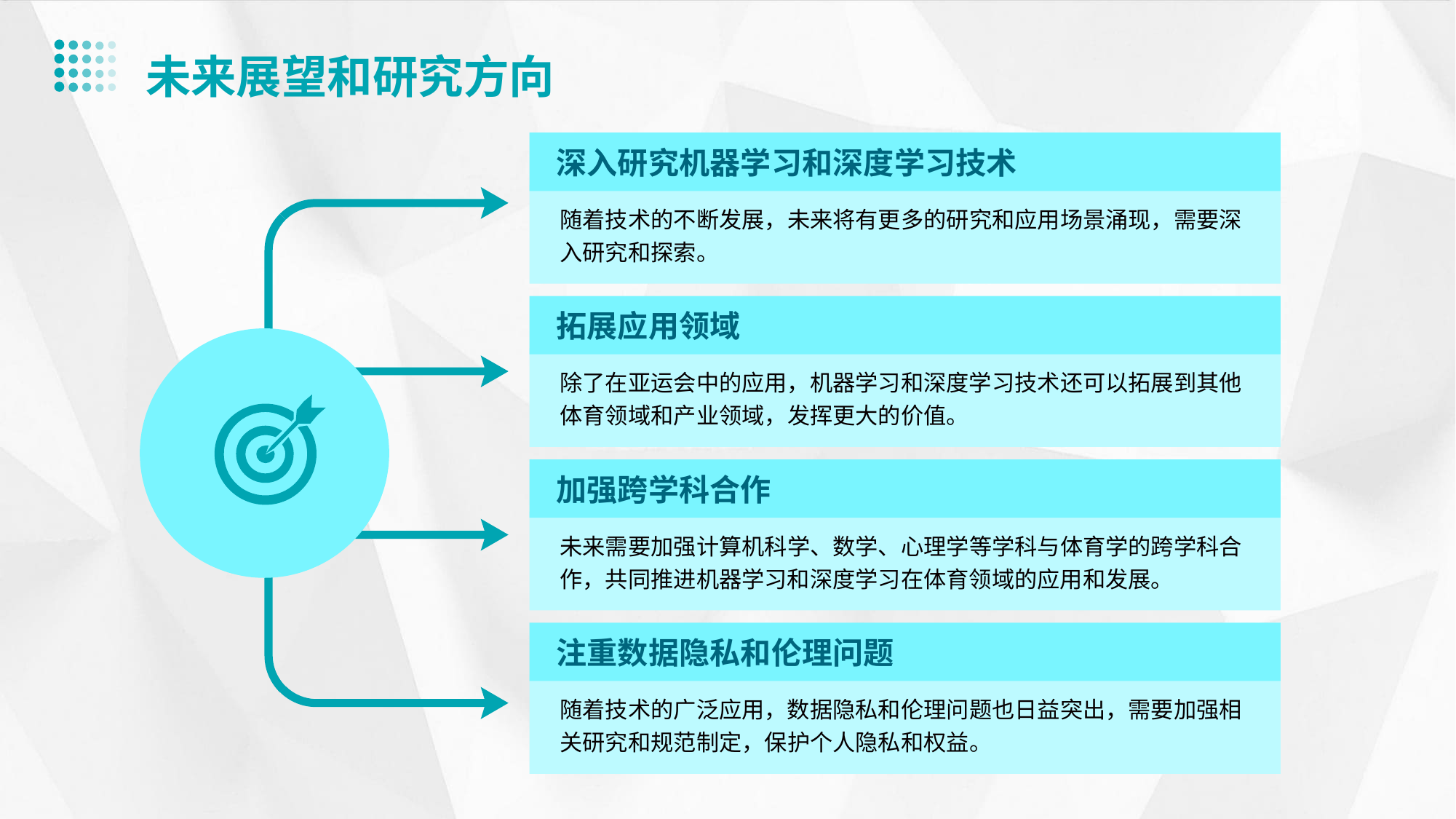

未来展望和研究方向

深入研究机器学习和深度学习技术

随着技术的不断发展，未来将有更多的研究和应用场景涌现，需要深入研究和探索。

拓展应用领域

除了在亚运会中的应用，机器学习和深度学习技术还可以拓展到其他体育领域和产业领域，发挥更大的价值。

加强跨学科合作

未来需要加强计算机科学、数学、心理学等学科与体育学的跨学科合作，共同推进机器学习和深度学习在体育领域的应用和发展。

注重数据隐私和伦理问题

随着技术的广泛应用，数据隐私和伦理问题也日益突出，需要加强相关研究和规范制定，保护个人隐私和权益。